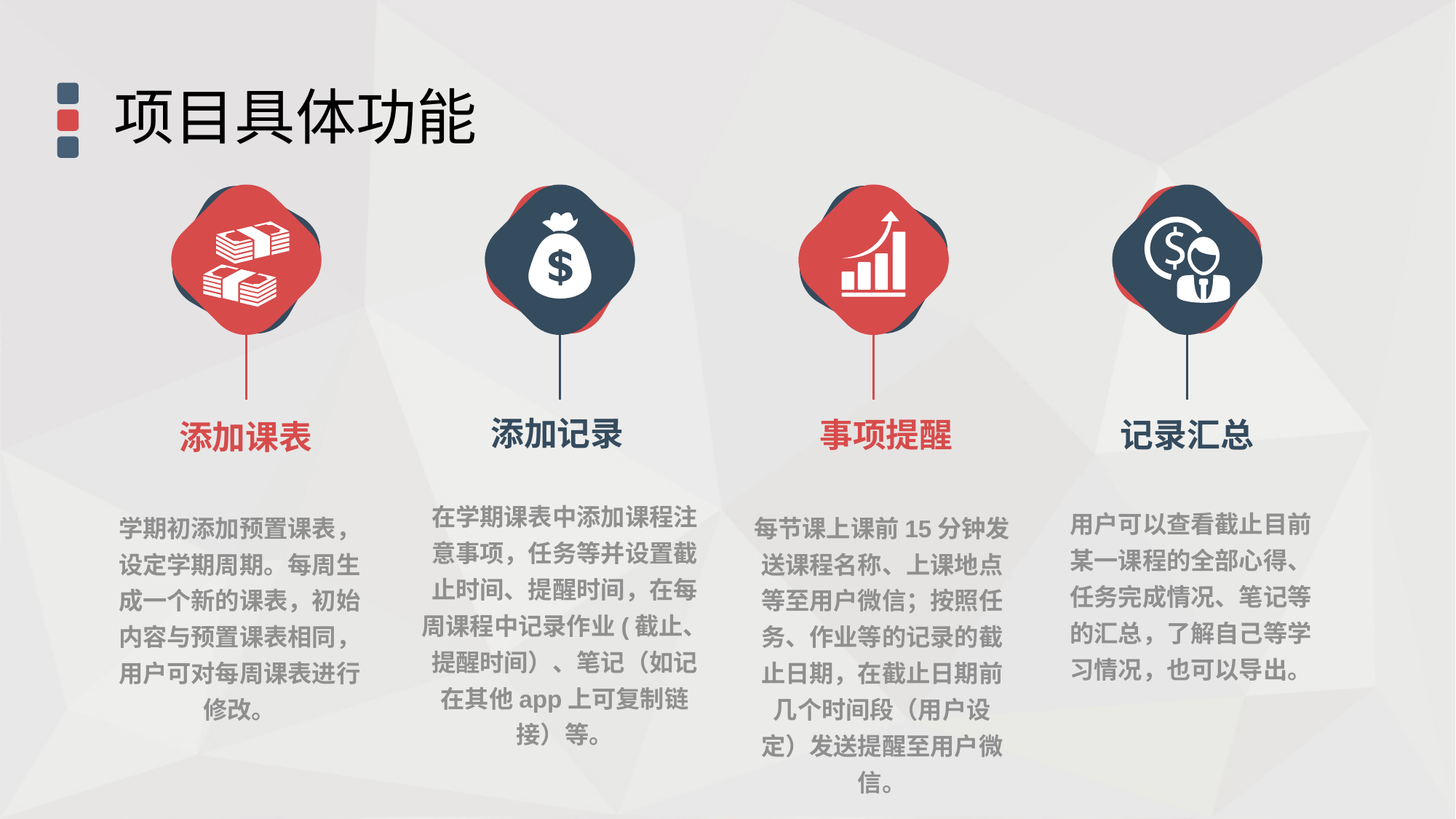

项目具体功能

添加记录
事项提醒
记录汇总
添加课表
在学期课表中添加课程注意事项，任务等并设置截止时间、提醒时间，在每周课程中记录作业(截止、提醒时间）、笔记（如记在其他app上可复制链接）等。
用户可以查看截止目前某一课程的全部心得、任务完成情况、笔记等的汇总，了解自己等学习情况，也可以导出。
学期初添加预置课表，设定学期周期。每周生成一个新的课表，初始内容与预置课表相同，用户可对每周课表进行修改。
每节课上课前15分钟发送课程名称、上课地点等至用户微信；按照任务、作业等的记录的截止日期，在截止日期前几个时间段（用户设定）发送提醒至用户微信。